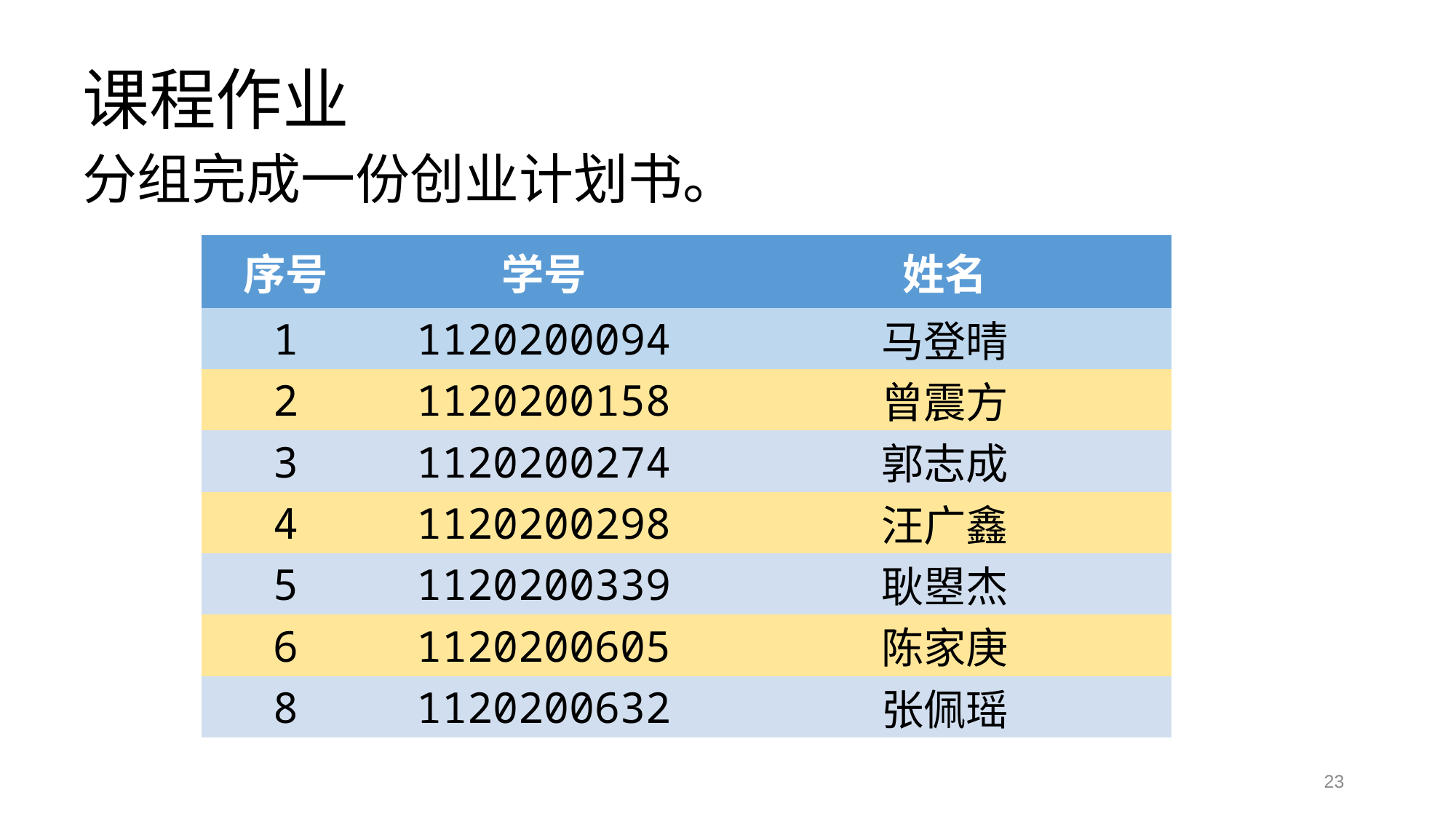

# 课程作业
分组完成一份创业计划书。

| 序号 | 学号 | 姓名 |
| --- | --- | --- |
| 1 | 1120200094 | 马登晴 |
| 2 | 1120200158 | 曾震方 |
| 3 | 1120200274 | 郭志成 |
| 4 | 1120200298 | 汪广鑫 |
| 5 | 1120200339 | 耿曌杰 |
| 6 | 1120200605 | 陈家庚 |
| 8 | 1120200632 | 张佩瑶 |
23